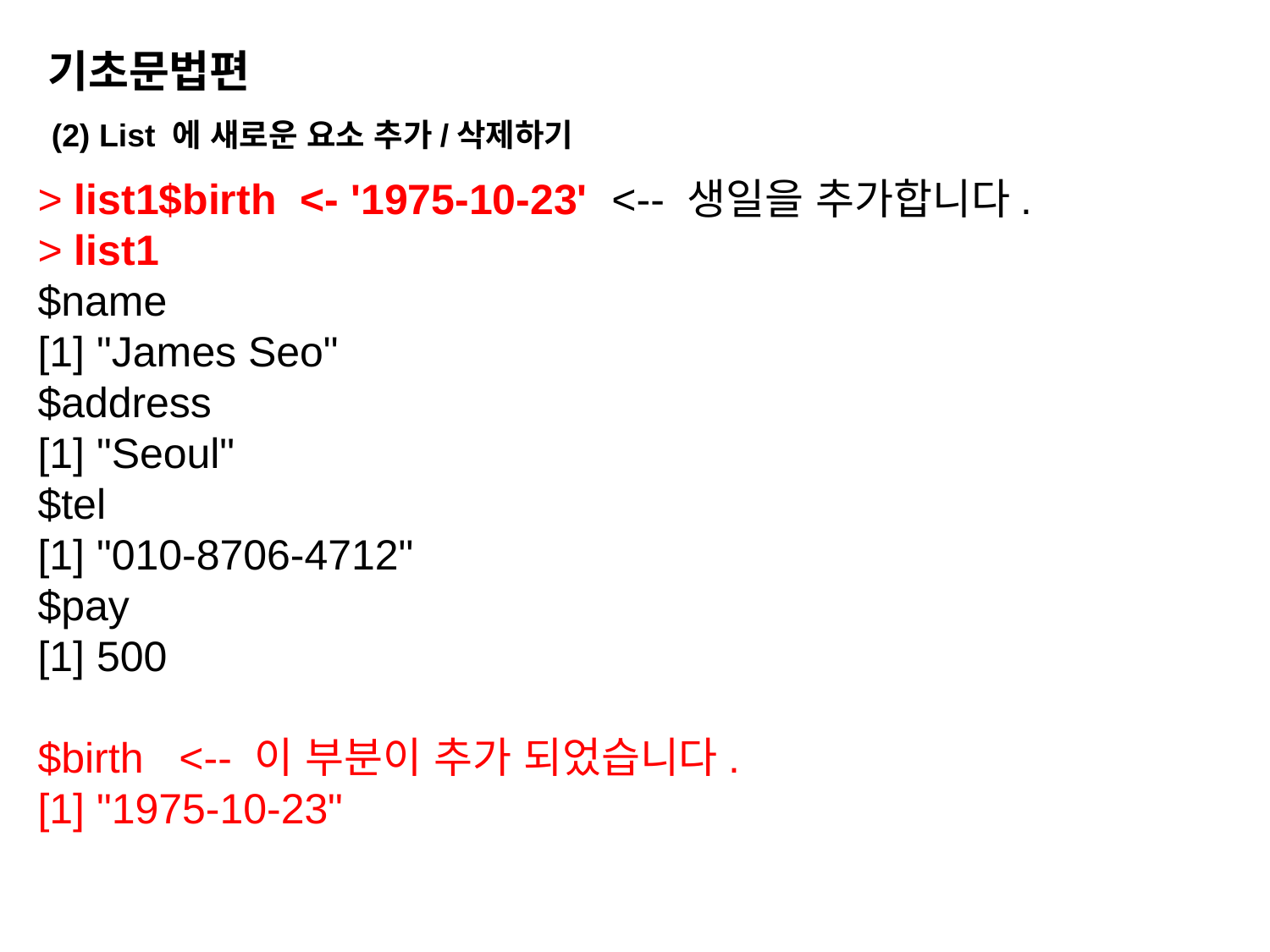

기초문법편
(2) List 에 새로운 요소 추가/삭제하기
> list1$birth  <- '1975-10-23'  <-- 생일을 추가합니다.
> list1
$name
[1] "James Seo"
$address
[1] "Seoul"
$tel
[1] "010-8706-4712"
$pay
[1] 500

$birth   <-- 이 부분이 추가 되었습니다.
[1] "1975-10-23"